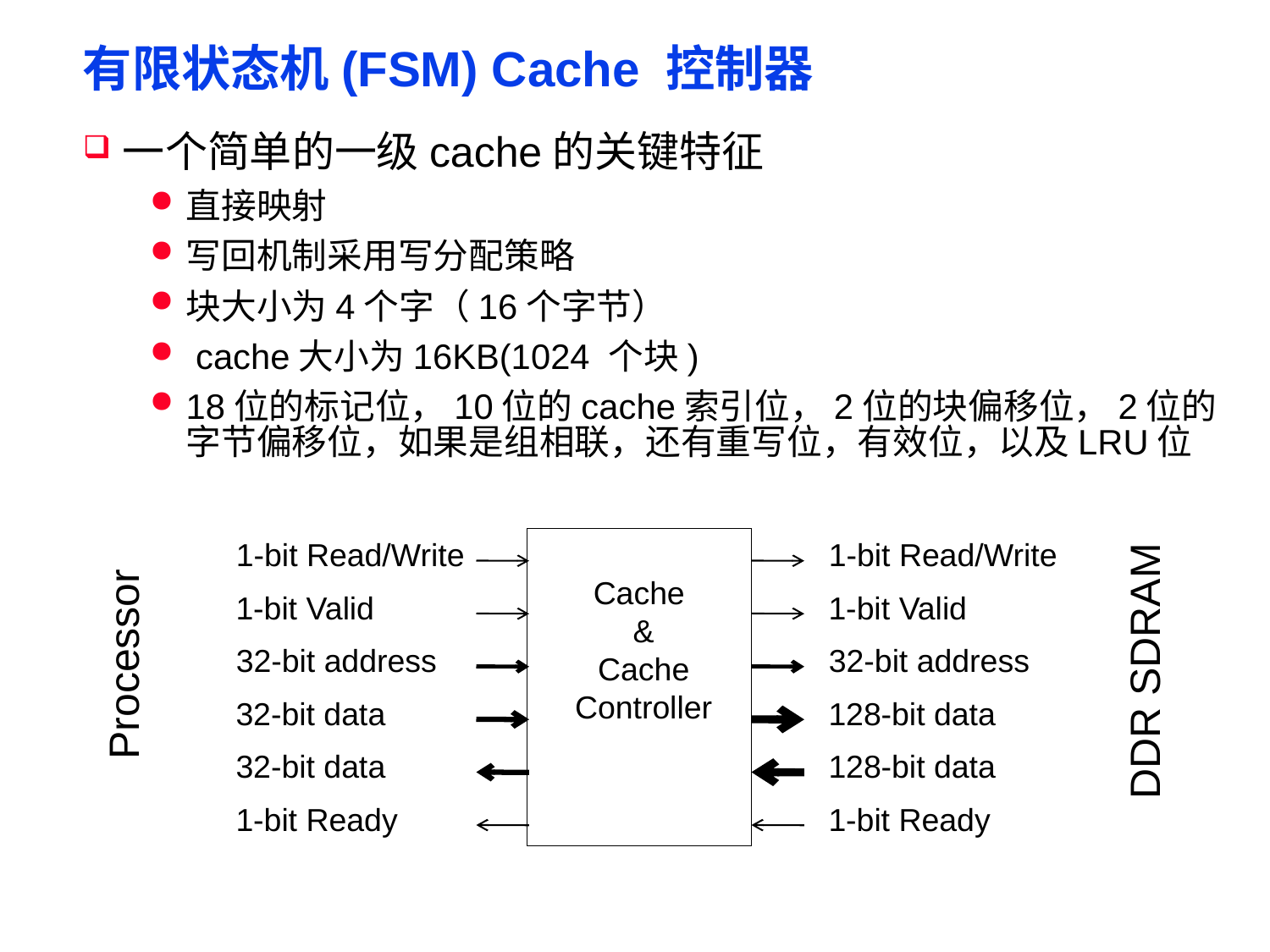

# 有限状态机(FSM) Cache 控制器
一个简单的一级cache的关键特征
直接映射
写回机制采用写分配策略
块大小为4个字（16个字节）
 cache大小为16KB(1024 个块)
18位的标记位，10位的cache索引位，2位的块偏移位，2位的字节偏移位，如果是组相联，还有重写位，有效位，以及LRU位
1-bit Read/Write

Cache
 &
 Cache
    Controller

1-bit Read/Write
1-bit Valid
1-bit Valid
Processor
32-bit address
32-bit address
DDR SDRAM
32-bit data
128-bit data
32-bit data
128-bit data
1-bit Ready
1-bit Ready